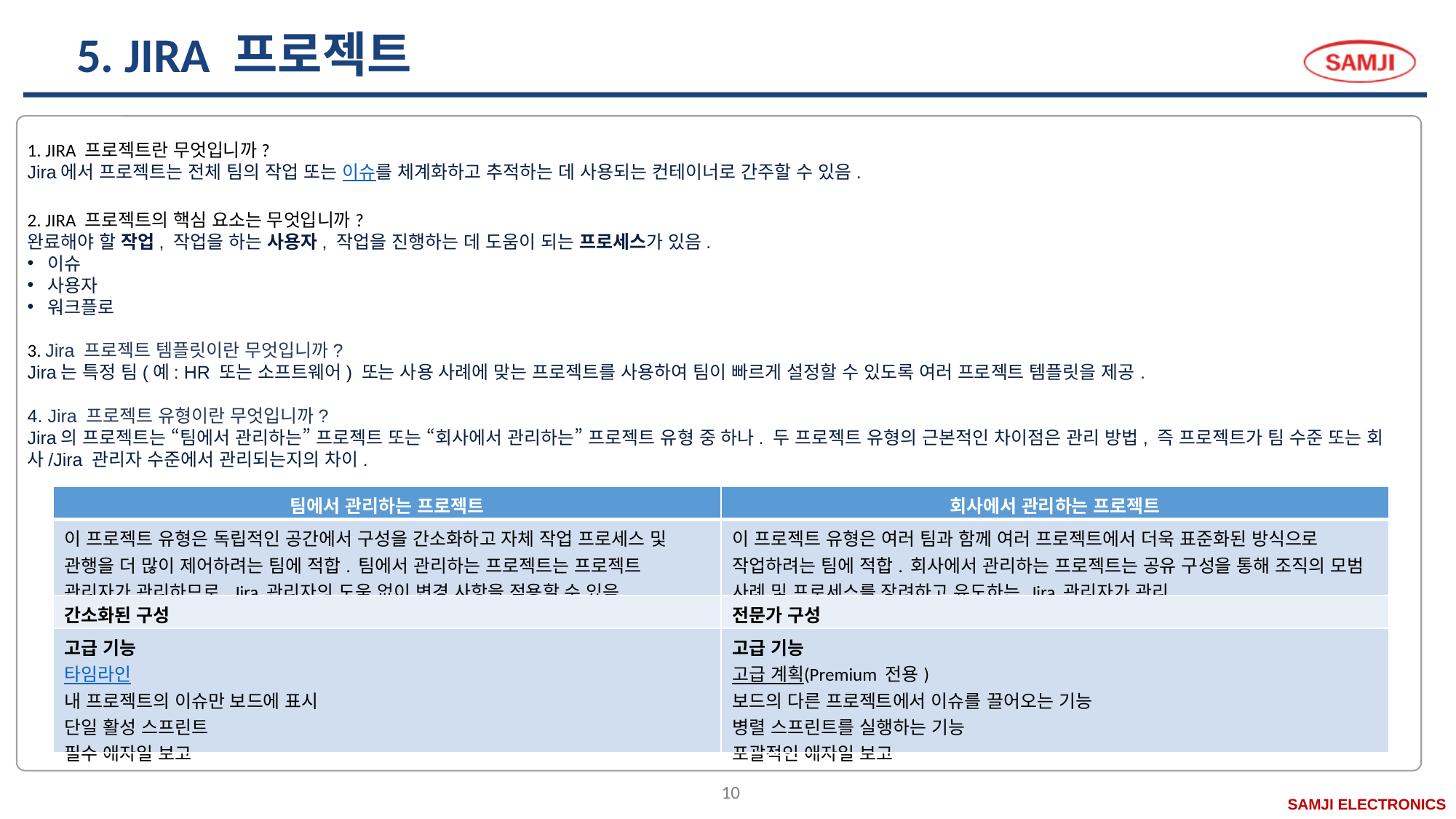

# 5. JIRA 프로젝트

1. JIRA 프로젝트란 무엇입니까?
Jira에서 프로젝트는 전체 팀의 작업 또는 이슈를 체계화하고 추적하는 데 사용되는 컨테이너로 간주할 수 있음.

2. JIRA 프로젝트의 핵심 요소는 무엇입니까?
완료해야 할 작업, 작업을 하는 사용자, 작업을 진행하는 데 도움이 되는 프로세스가 있음.
이슈
사용자
워크플로

3. Jira 프로젝트 템플릿이란 무엇입니까?
Jira는 특정 팀(예: HR 또는 소프트웨어) 또는 사용 사례에 맞는 프로젝트를 사용하여 팀이 빠르게 설정할 수 있도록 여러 프로젝트 템플릿을 제공.

4. Jira 프로젝트 유형이란 무엇입니까?
Jira의 프로젝트는 “팀에서 관리하는” 프로젝트 또는 “회사에서 관리하는” 프로젝트 유형 중 하나. 두 프로젝트 유형의 근본적인 차이점은 관리 방법, 즉 프로젝트가 팀 수준 또는 회사/Jira 관리자 수준에서 관리되는지의 차이.
| 팀에서 관리하는 프로젝트 | 회사에서 관리하는 프로젝트 |
| --- | --- |
| 이 프로젝트 유형은 독립적인 공간에서 구성을 간소화하고 자체 작업 프로세스 및 관행을 더 많이 제어하려는 팀에 적합. 팀에서 관리하는 프로젝트는 프로젝트 관리자가 관리하므로, Jira 관리자의 도움 없이 변경 사항을 적용할 수 있음. | 이 프로젝트 유형은 여러 팀과 함께 여러 프로젝트에서 더욱 표준화된 방식으로 작업하려는 팀에 적합. 회사에서 관리하는 프로젝트는 공유 구성을 통해 조직의 모범 사례 및 프로세스를 장려하고 유도하는 Jira 관리자가 관리. |
| 간소화된 구성 | 전문가 구성 |
| 고급 기능 타임라인 내 프로젝트의 이슈만 보드에 표시 단일 활성 스프린트 필수 애자일 보고 | 고급 기능 고급 계획(Premium 전용) 보드의 다른 프로젝트에서 이슈를 끌어오는 기능 병렬 스프린트를 실행하는 기능 포괄적인 애자일 보고 |